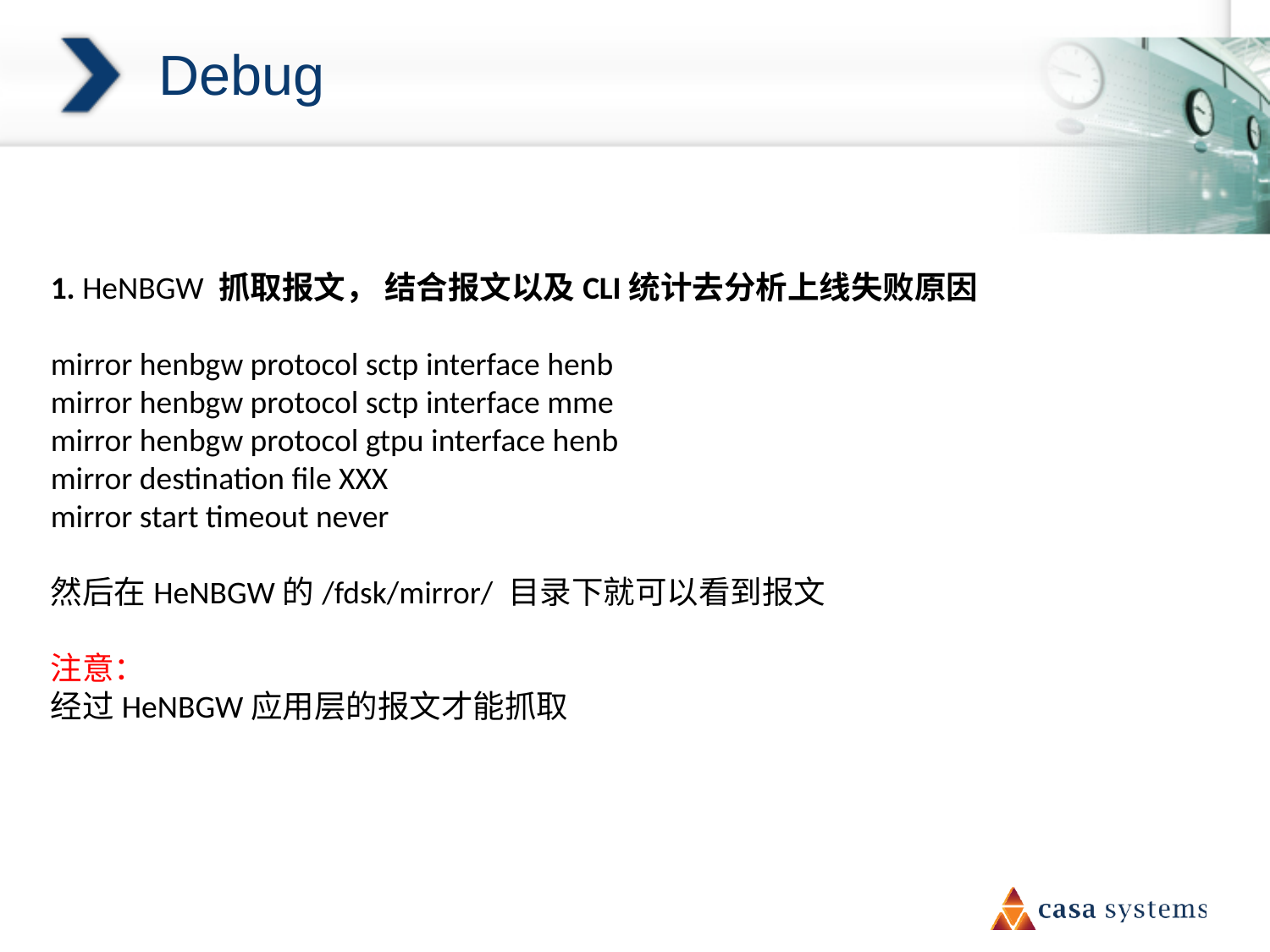

# Debug

1. HeNBGW 抓取报文， 结合报文以及CLI统计去分析上线失败原因

mirror henbgw protocol sctp interface henb
mirror henbgw protocol sctp interface mme
mirror henbgw protocol gtpu interface henb
mirror destination file XXX
mirror start timeout never

然后在HeNBGW的/fdsk/mirror/ 目录下就可以看到报文

注意：
经过HeNBGW应用层的报文才能抓取